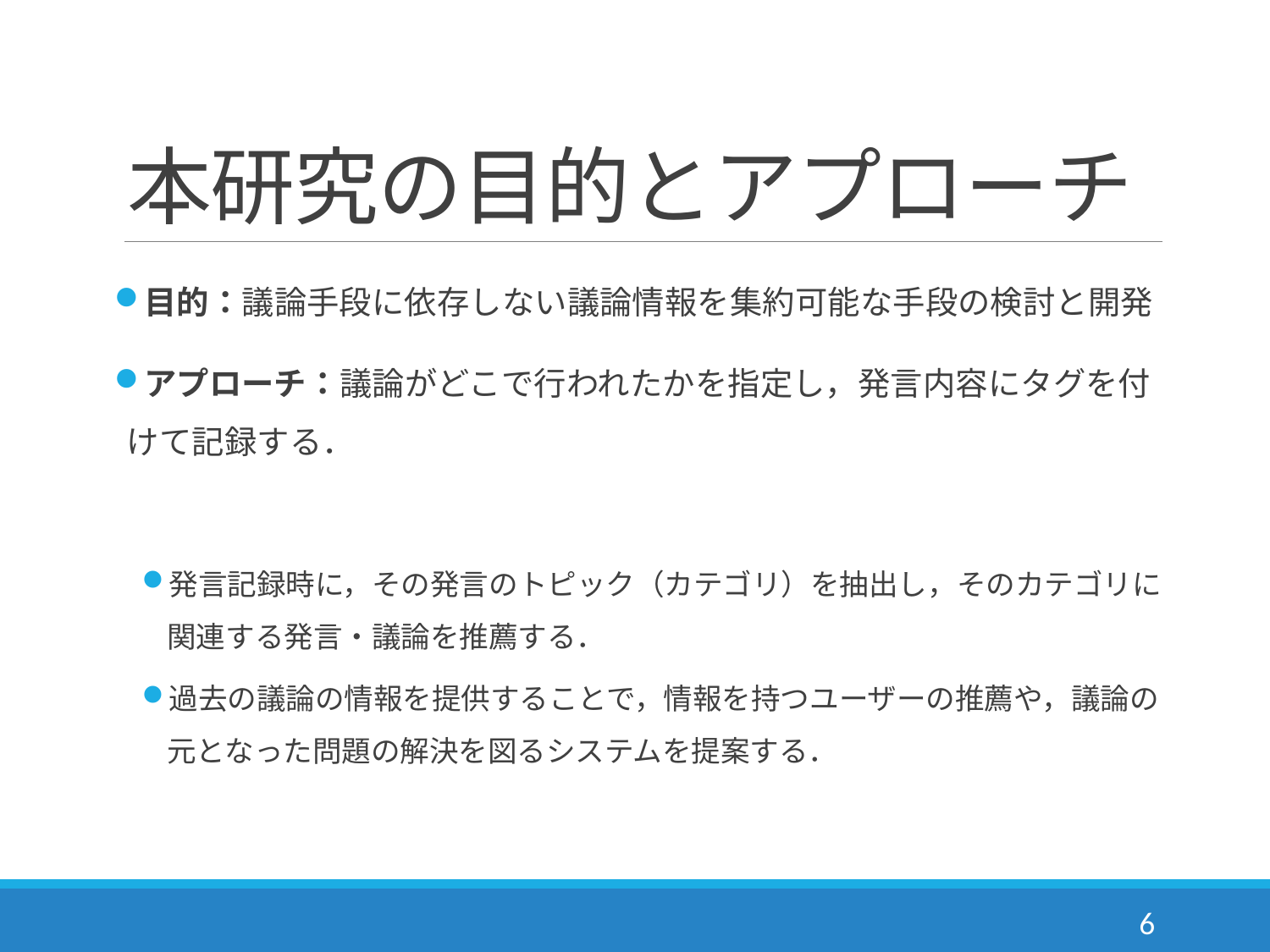

# 本研究の目的とアプローチ
目的：議論手段に依存しない議論情報を集約可能な手段の検討と開発
アプローチ：議論がどこで行われたかを指定し，発言内容にタグを付けて記録する．

発言記録時に，その発言のトピック（カテゴリ）を抽出し，そのカテゴリに関連する発言・議論を推薦する．
過去の議論の情報を提供することで，情報を持つユーザーの推薦や，議論の元となった問題の解決を図るシステムを提案する．

6